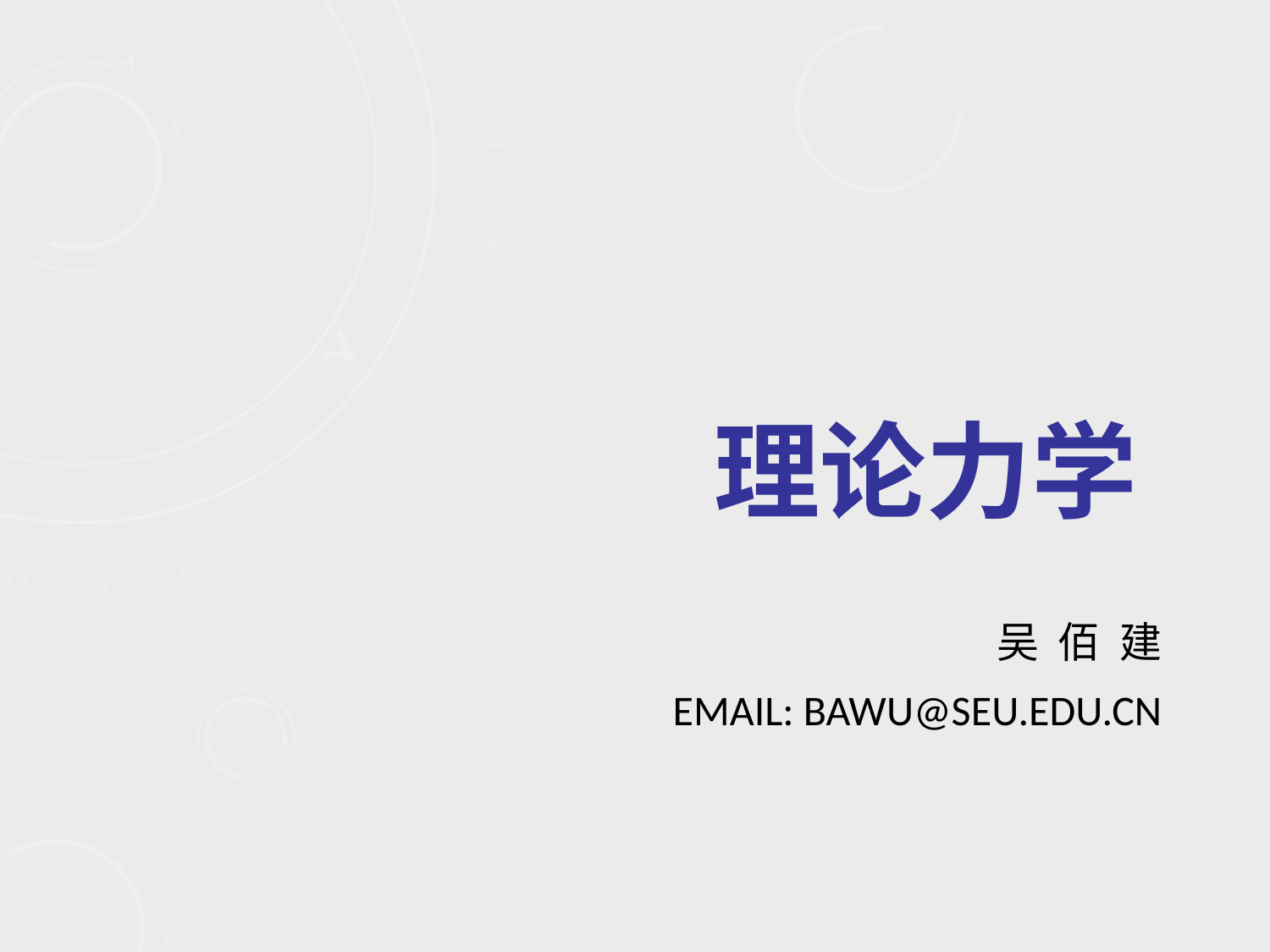

# 理论力学
吴  佰  建
Email: BAWU@SEU.EDU.CN